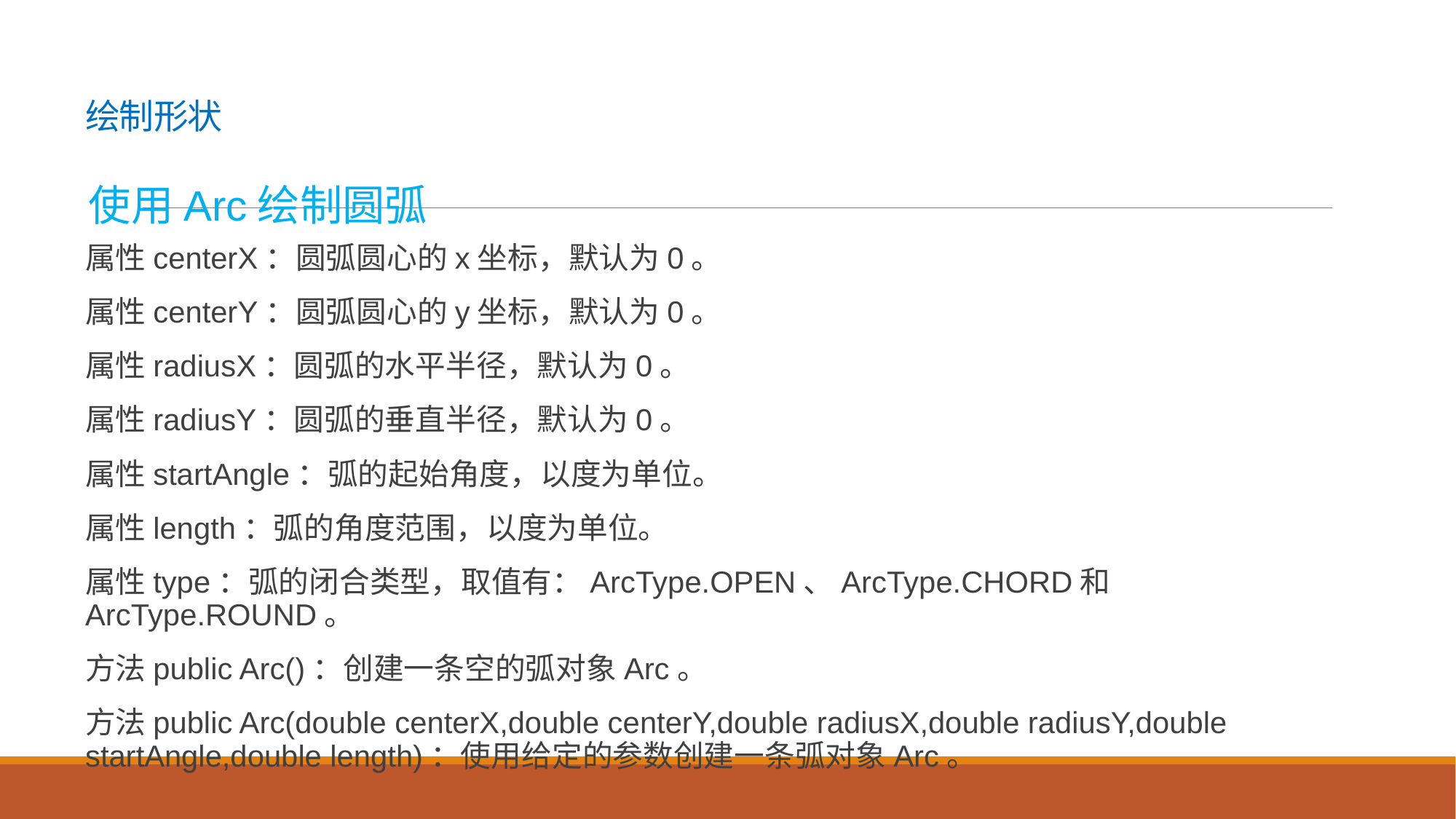

# 绘制形状
使用Arc绘制圆弧
属性centerX：圆弧圆心的x坐标，默认为0。
属性centerY：圆弧圆心的y坐标，默认为0。
属性radiusX：圆弧的水平半径，默认为0。
属性radiusY：圆弧的垂直半径，默认为0。
属性startAngle：弧的起始角度，以度为单位。
属性length：弧的角度范围，以度为单位。
属性type：弧的闭合类型，取值有：ArcType.OPEN、ArcType.CHORD和ArcType.ROUND。
方法public Arc()：创建一条空的弧对象Arc。
方法public Arc(double centerX,double centerY,double radiusX,double radiusY,double startAngle,double length)：使用给定的参数创建一条弧对象Arc。